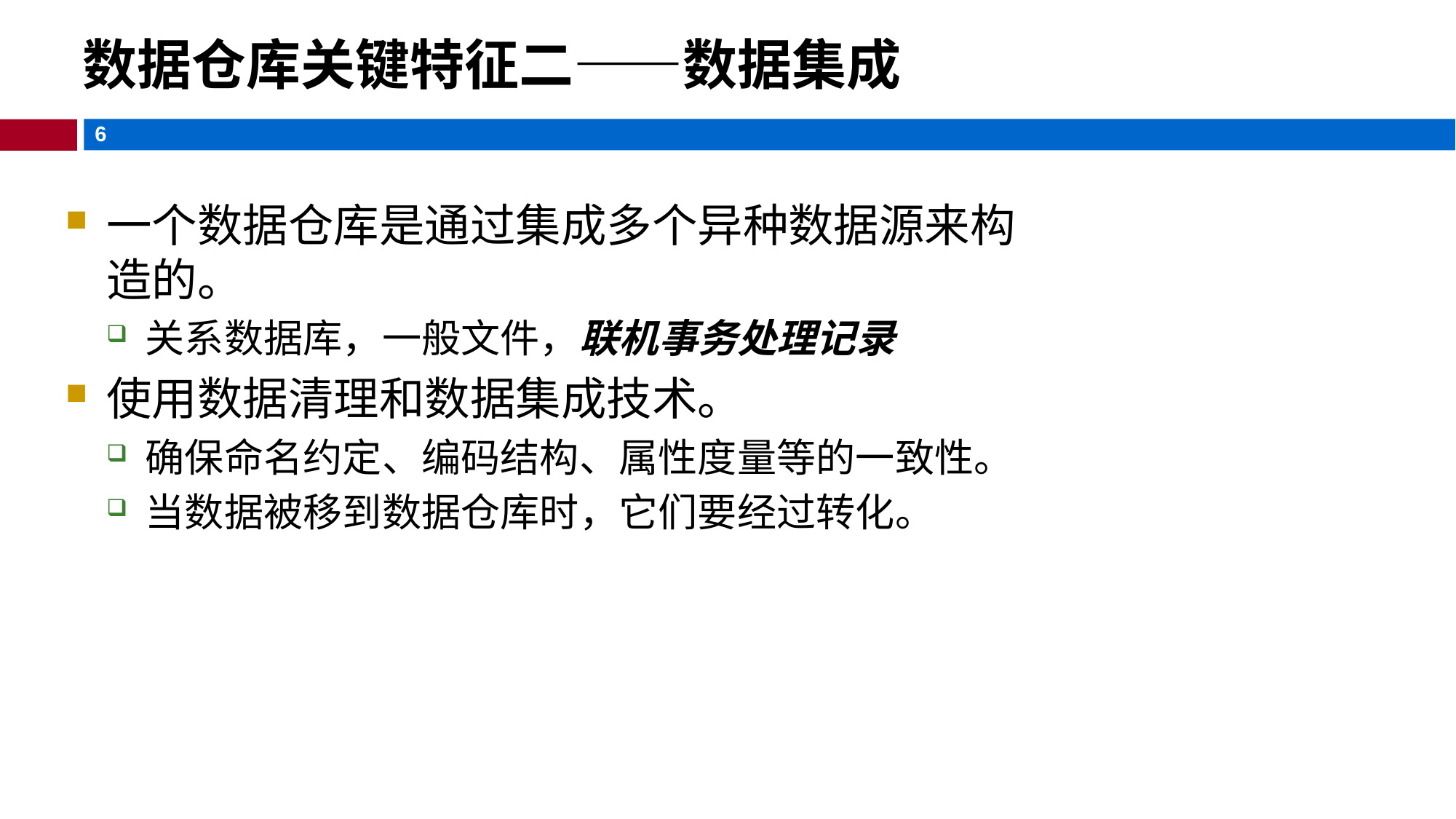

数据仓库关键特征二——数据集成
一个数据仓库是通过集成多个异种数据源来构造的。
关系数据库，一般文件，联机事务处理记录
使用数据清理和数据集成技术。
确保命名约定、编码结构、属性度量等的一致性。
当数据被移到数据仓库时，它们要经过转化。